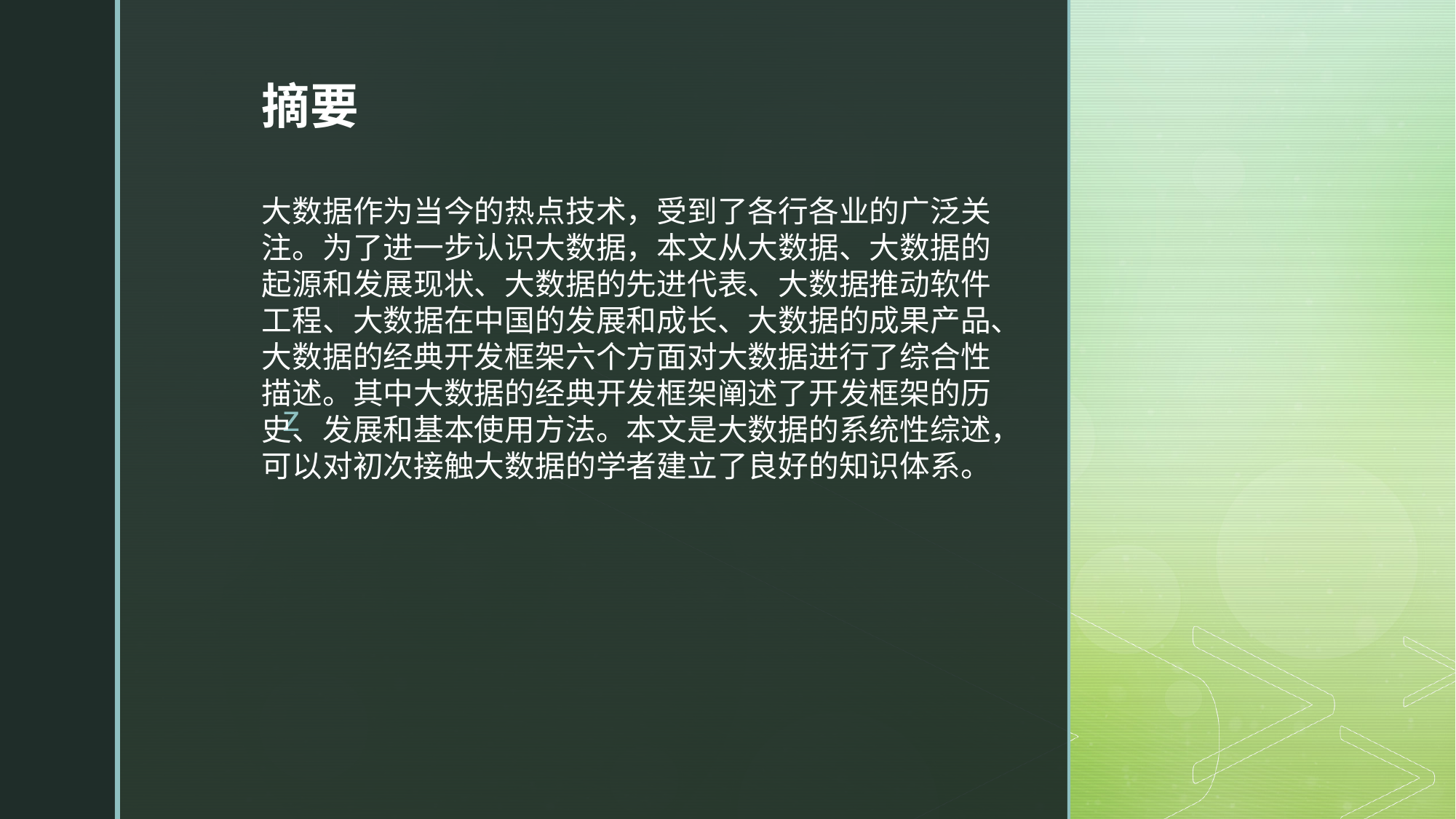

摘要

大数据作为当今的热点技术，受到了各行各业的广泛关注。为了进一步认识大数据，本文从大数据、大数据的起源和发展现状、大数据的先进代表、大数据推动软件工程、大数据在中国的发展和成长、大数据的成果产品、大数据的经典开发框架六个方面对大数据进行了综合性描述。其中大数据的经典开发框架阐述了开发框架的历史、发展和基本使用方法。本文是大数据的系统性综述，可以对初次接触大数据的学者建立了良好的知识体系。